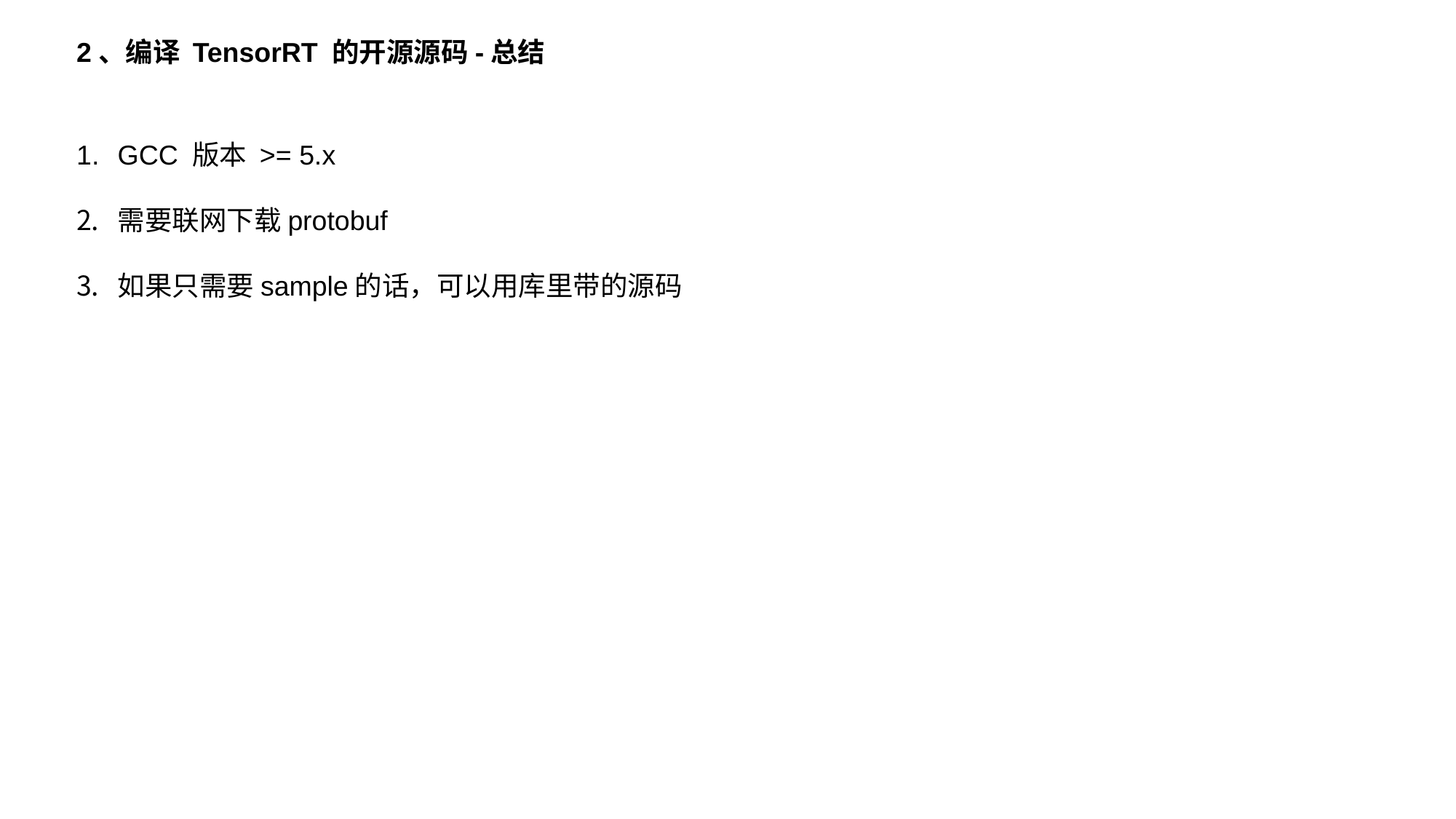

2、编译 TensorRT 的开源源码-总结
GCC 版本 >= 5.x
需要联网下载protobuf
如果只需要sample的话，可以用库里带的源码